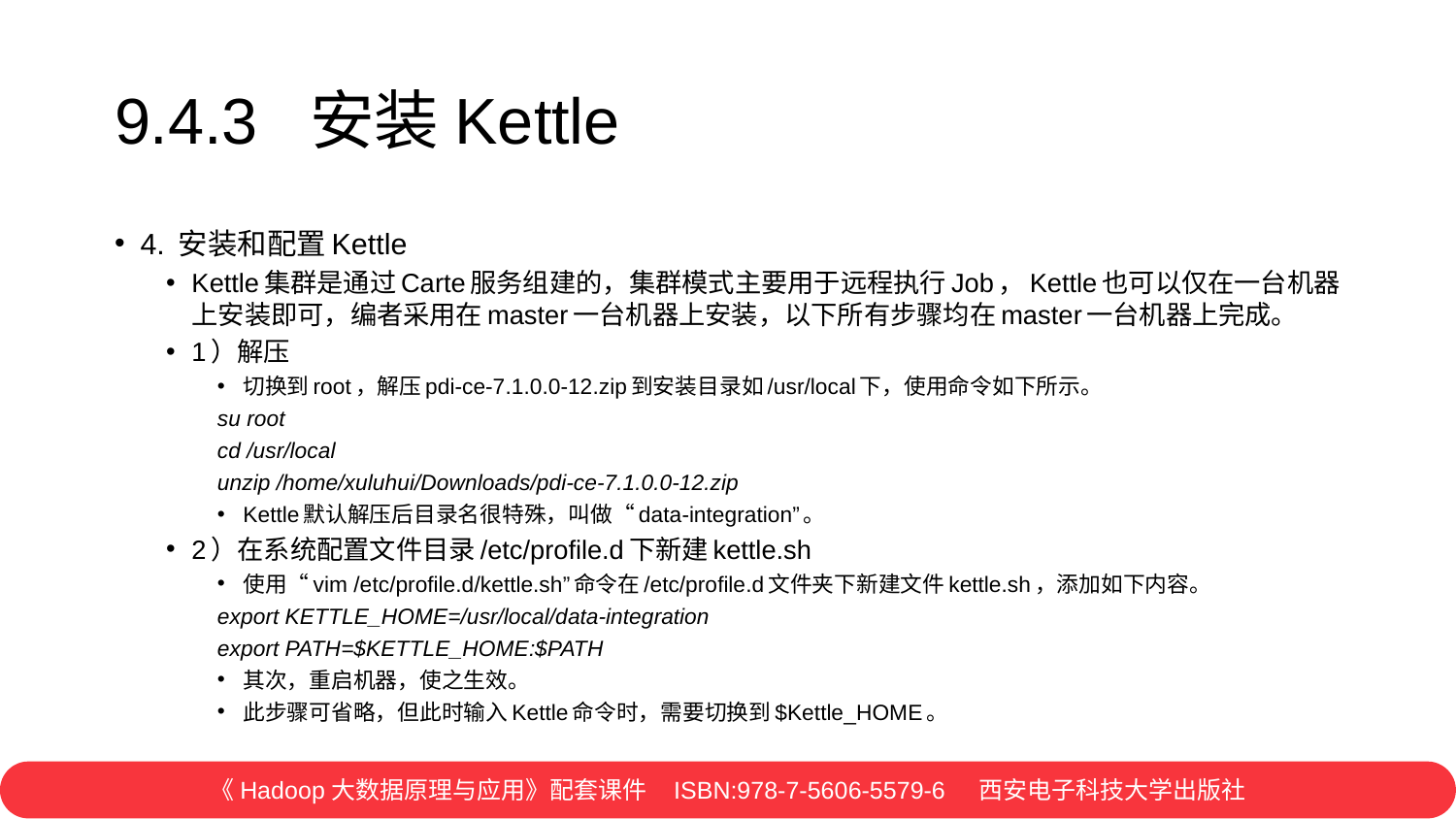

# 9.4.3  安装Kettle
4. 安装和配置Kettle
Kettle集群是通过Carte服务组建的，集群模式主要用于远程执行Job，Kettle也可以仅在一台机器上安装即可，编者采用在master一台机器上安装，以下所有步骤均在master一台机器上完成。
1）解压
切换到root，解压pdi-ce-7.1.0.0-12.zip到安装目录如/usr/local下，使用命令如下所示。
su root
cd /usr/local
unzip /home/xuluhui/Downloads/pdi-ce-7.1.0.0-12.zip
Kettle默认解压后目录名很特殊，叫做“data-integration”。
2）在系统配置文件目录/etc/profile.d下新建kettle.sh
使用“vim /etc/profile.d/kettle.sh”命令在/etc/profile.d文件夹下新建文件kettle.sh，添加如下内容。
export KETTLE_HOME=/usr/local/data-integration
export PATH=$KETTLE_HOME:$PATH
其次，重启机器，使之生效。
此步骤可省略，但此时输入Kettle命令时，需要切换到$Kettle_HOME。